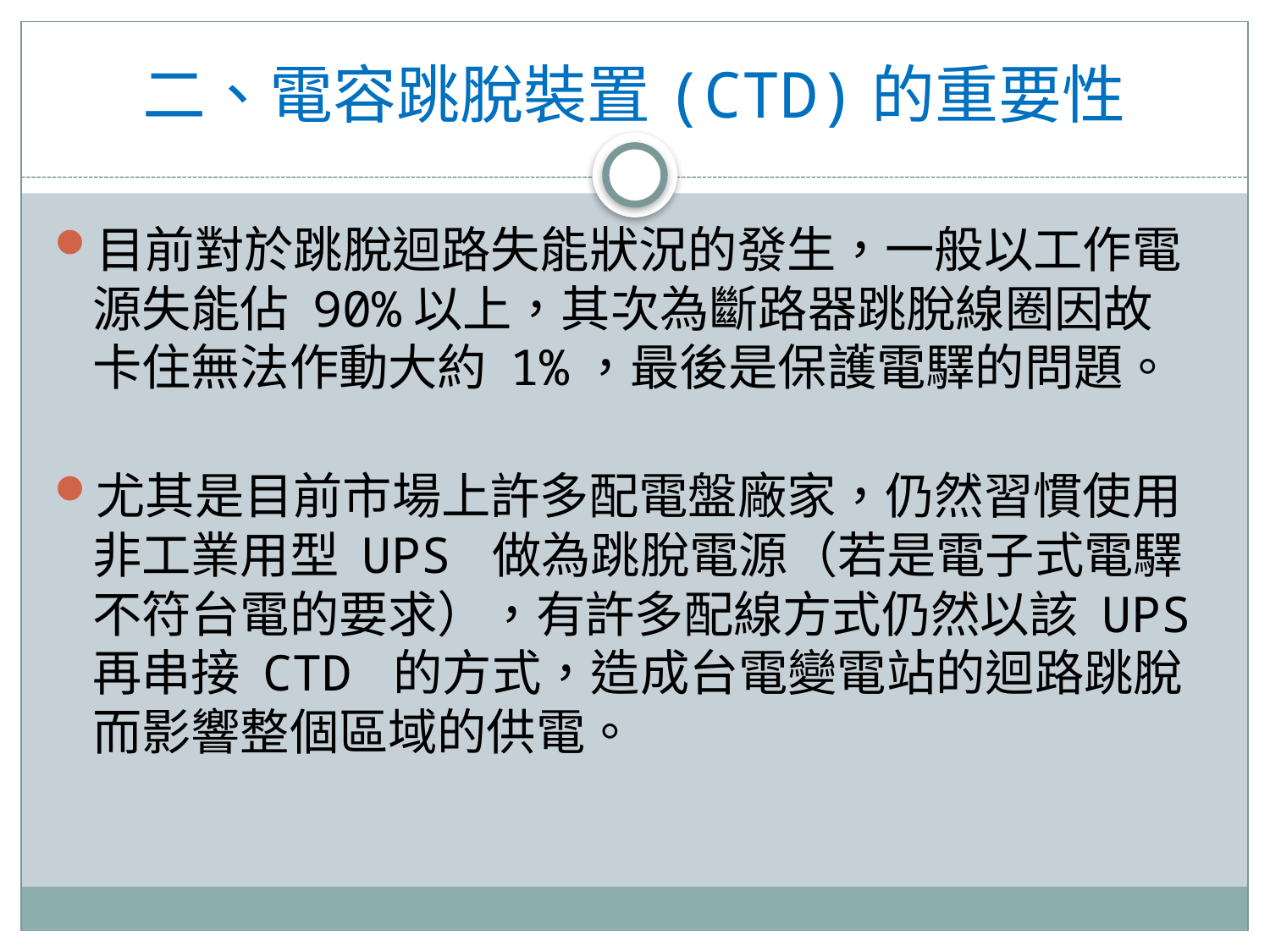

# 二、電容跳脫裝置(CTD)的重要性
目前對於跳脫迴路失能狀況的發生，一般以工作電源失能佔 90%以上，其次為斷路器跳脫線圈因故 卡住無法作動大約 1%，最後是保護電驛的問題。

尤其是目前市場上許多配電盤廠家，仍然習慣使用非工業用型 UPS 做為跳脫電源（若是電子式電驛 不符台電的要求），有許多配線方式仍然以該 UPS 再串接 CTD 的方式，造成台電變電站的迴路跳脫而影響整個區域的供電。